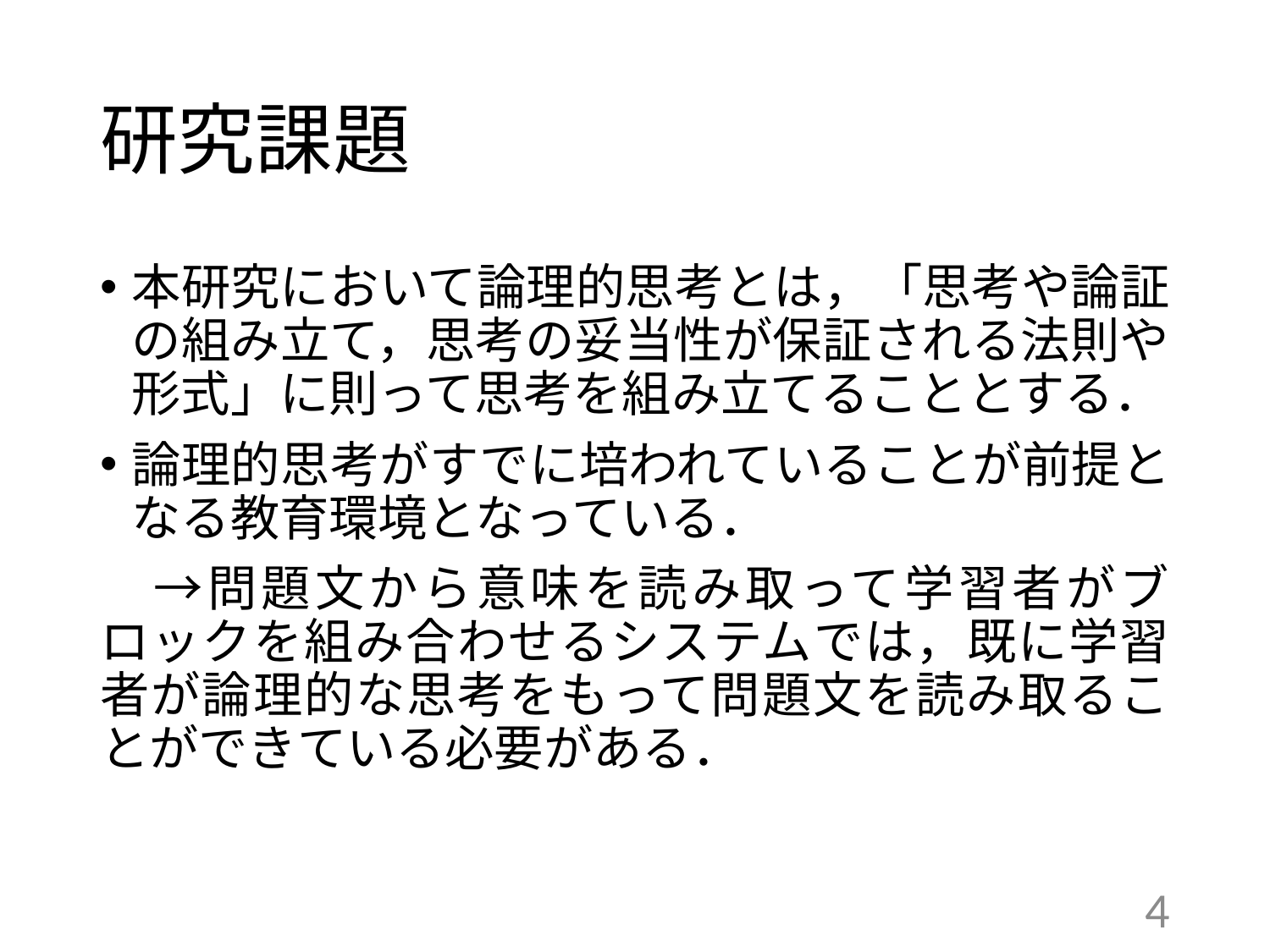

# 研究課題
本研究において論理的思考とは，「思考や論証の組み立て，思考の妥当性が保証される法則や形式」に則って思考を組み立てることとする．
論理的思考がすでに培われていることが前提となる教育環境となっている．
　→問題文から意味を読み取って学習者がブロックを組み合わせるシステムでは，既に学習者が論理的な思考をもって問題文を読み取ることができている必要がある．

4